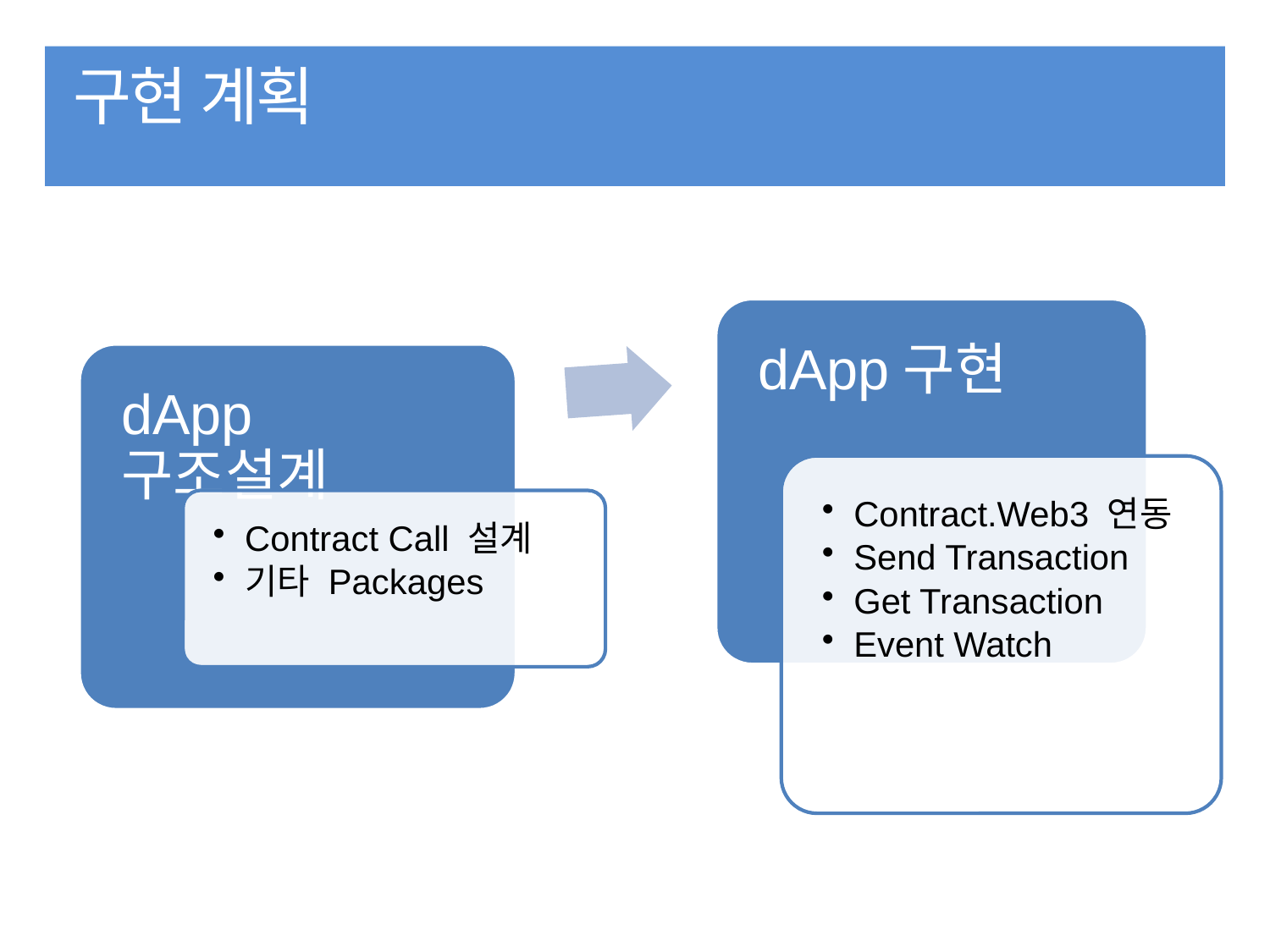

# 구현 계획
dApp 구조설계
Contract Call 설계
기타 Packages

dApp구현
Contract.Web3 연동
Send Transaction
Get Transaction
Event Watch